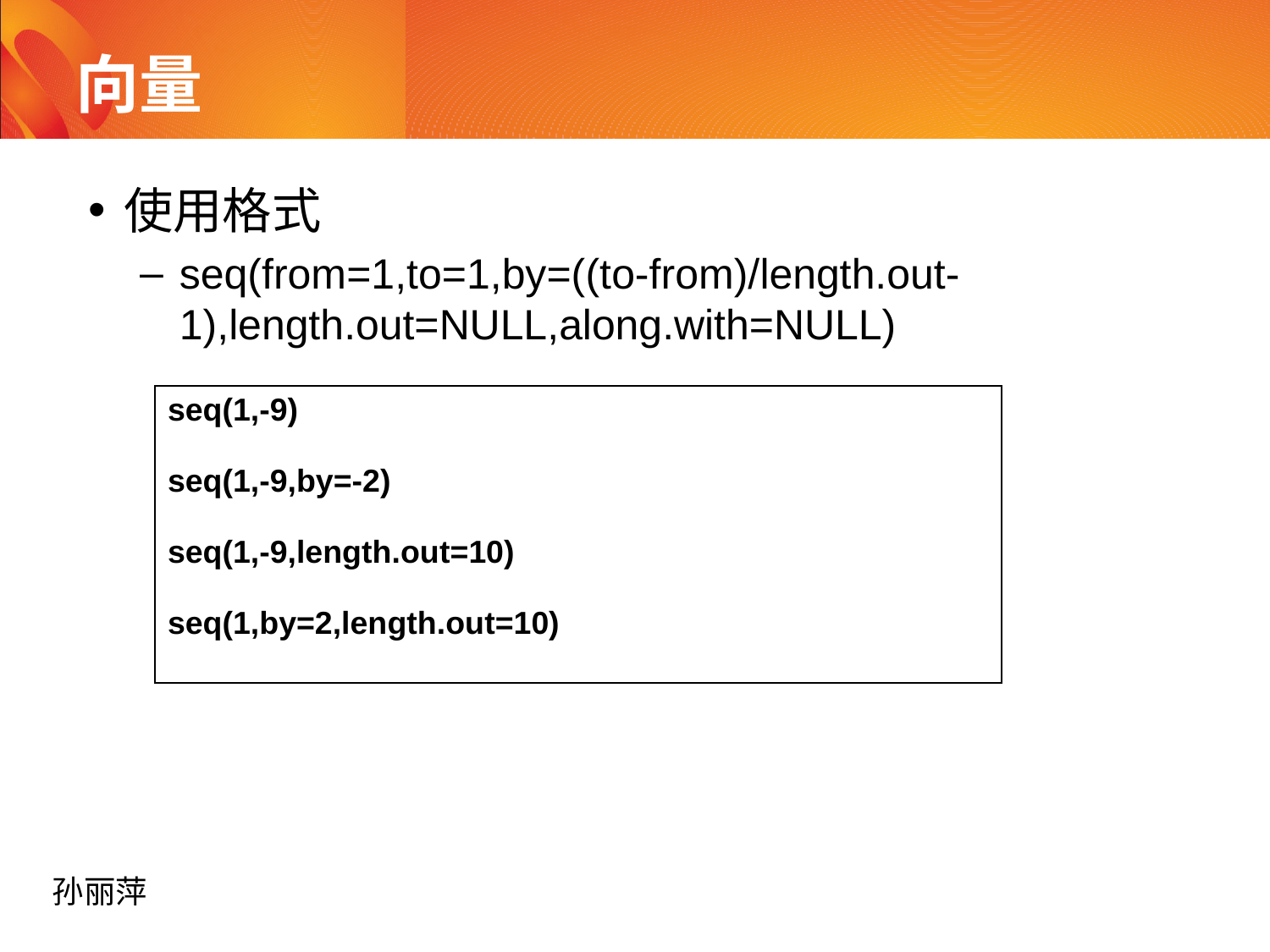

# 向量
使用格式
seq(from=1,to=1,by=((to-from)/length.out-1),length.out=NULL,along.with=NULL)

| seq(1,-9) seq(1,-9,by=-2) seq(1,-9,length.out=10) seq(1,by=2,length.out=10) |
| --- |
16